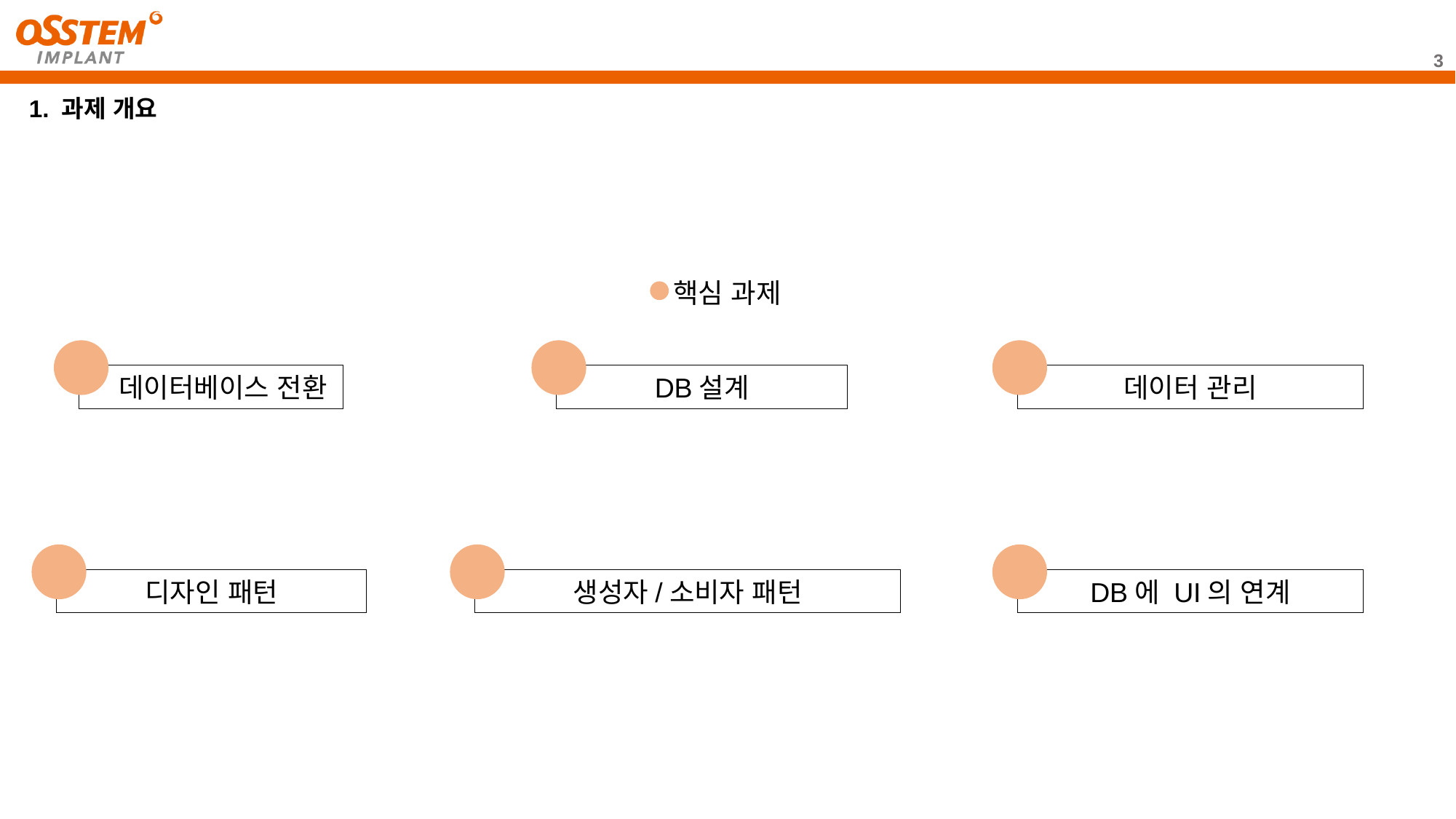

3
1. 과제 개요
핵심 과제

   데이터베이스 전환
DB설계
데이터 관리

생성자/소비자 패턴
DB에 UI의 연계
디자인 패턴